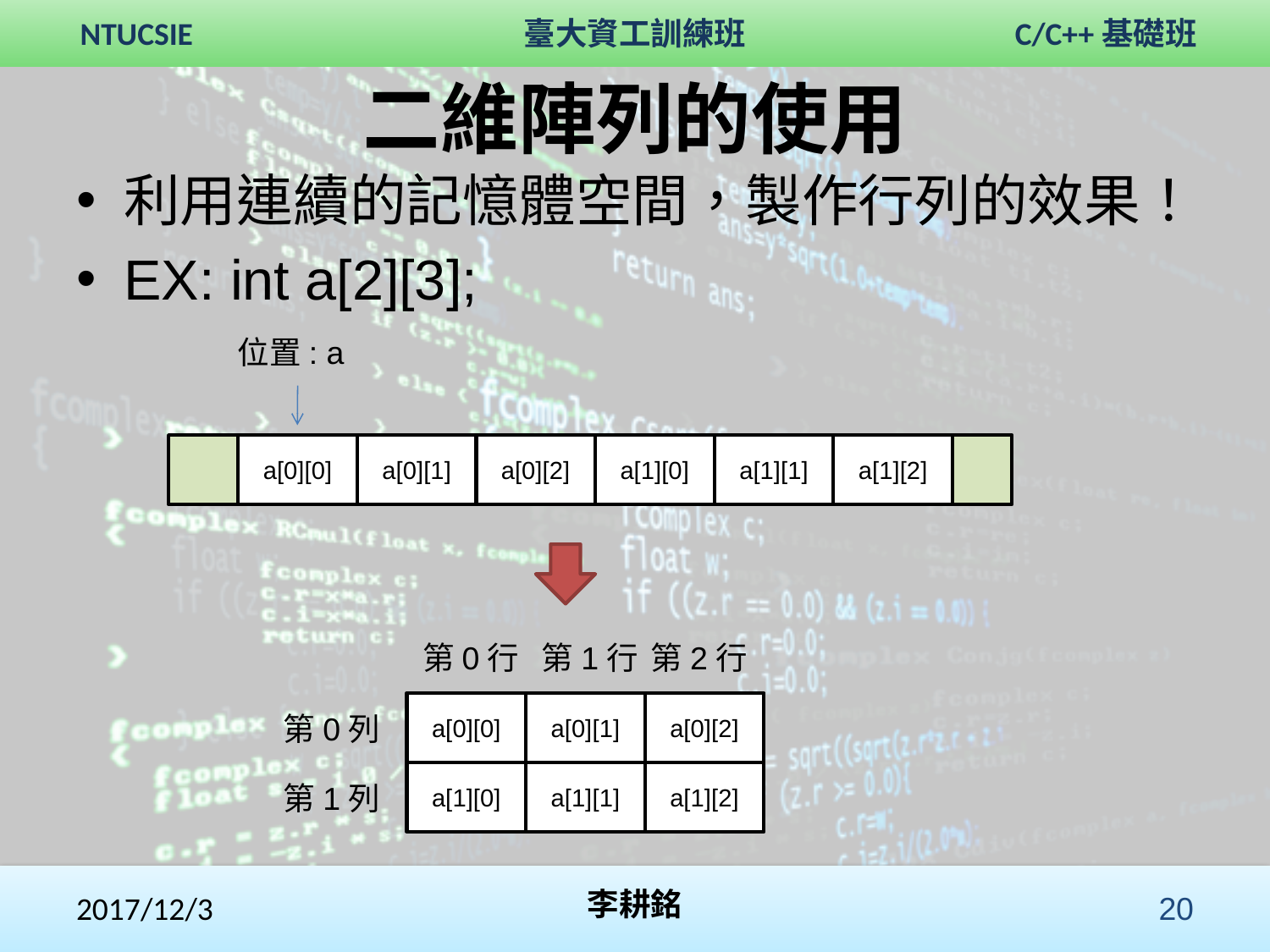

# 二維陣列的使用
利用連續的記憶體空間，製作行列的效果！
EX: int a[2][3];
位置: a

a[0][0]
a[0][1]
a[0][2]
a[1][0]
a[1][1]
a[1][2]

第0行
第1行
第2行
a[0][0]
a[0][1]
a[0][2]
a[1][0]
a[1][1]
a[1][2]
第0列
第1列
2017/12/3
李耕銘
 20